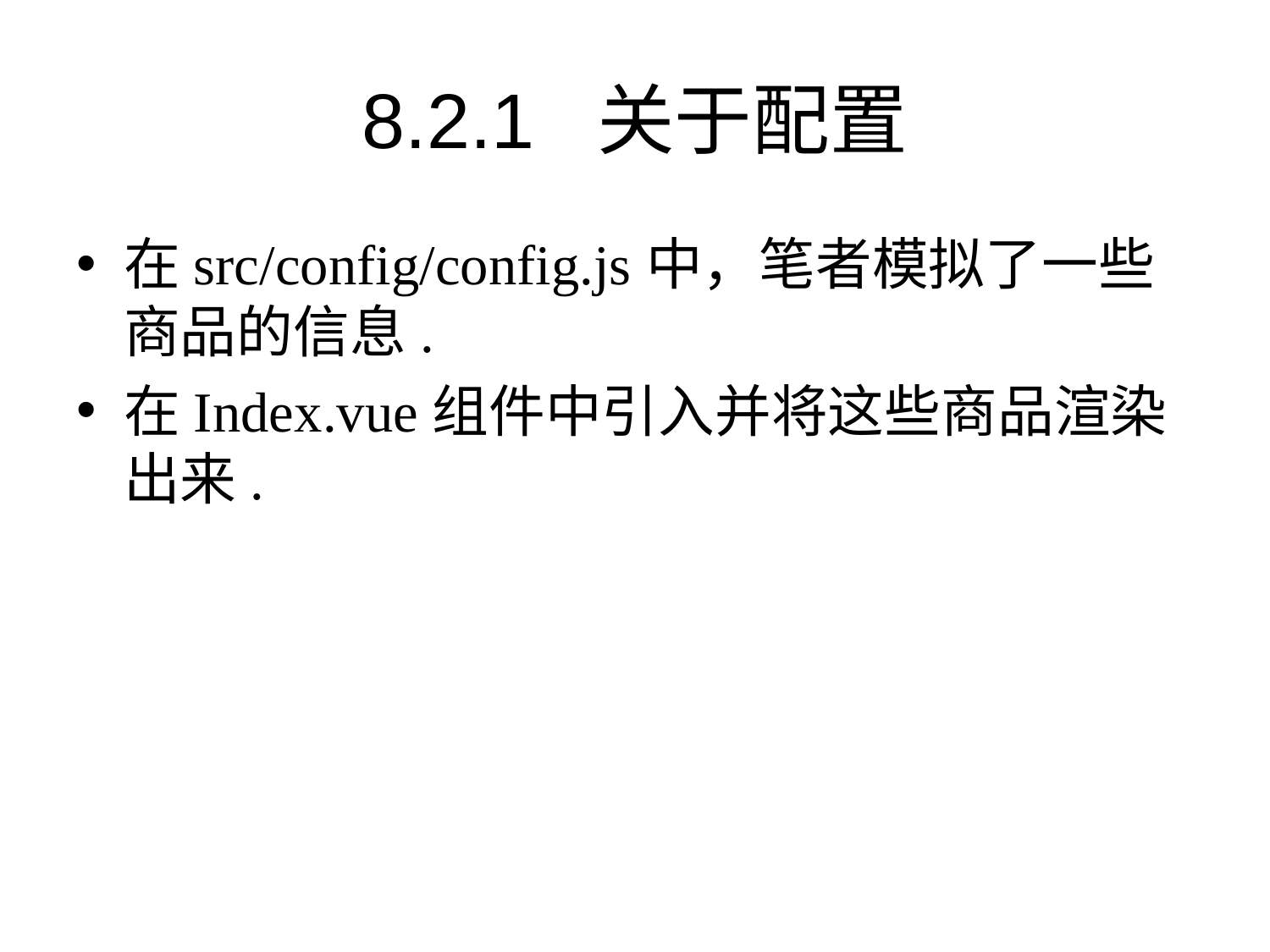

# 8.2.1  关于配置
在src/config/config.js中，笔者模拟了一些商品的信息.
在Index.vue组件中引入并将这些商品渲染出来.